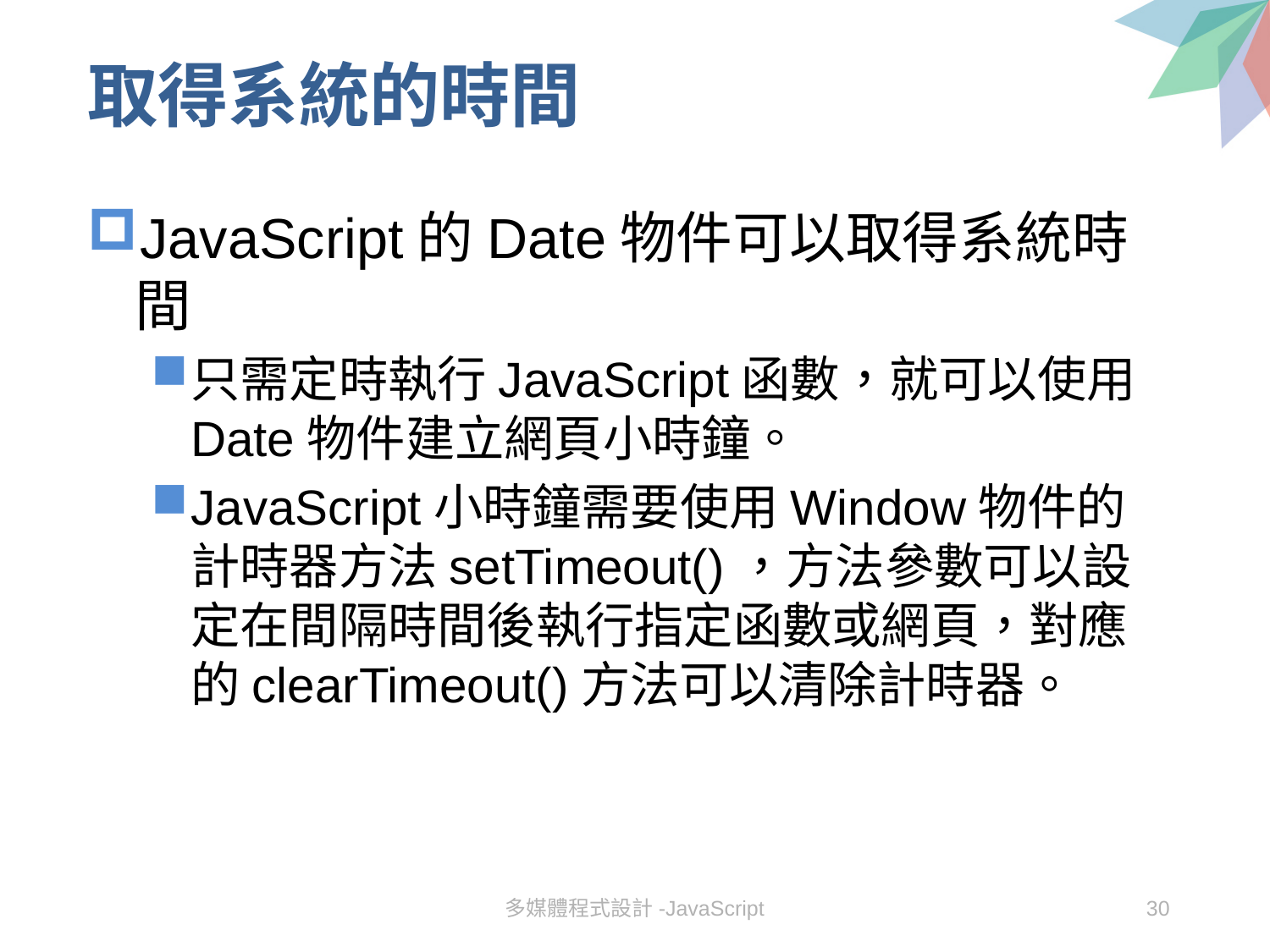

# 取得系統的時間
JavaScript的Date物件可以取得系統時間
只需定時執行JavaScript函數，就可以使用Date物件建立網頁小時鐘。
JavaScript小時鐘需要使用Window物件的計時器方法setTimeout()，方法參數可以設定在間隔時間後執行指定函數或網頁，對應的clearTimeout()方法可以清除計時器。

多媒體程式設計-JavaScript
30